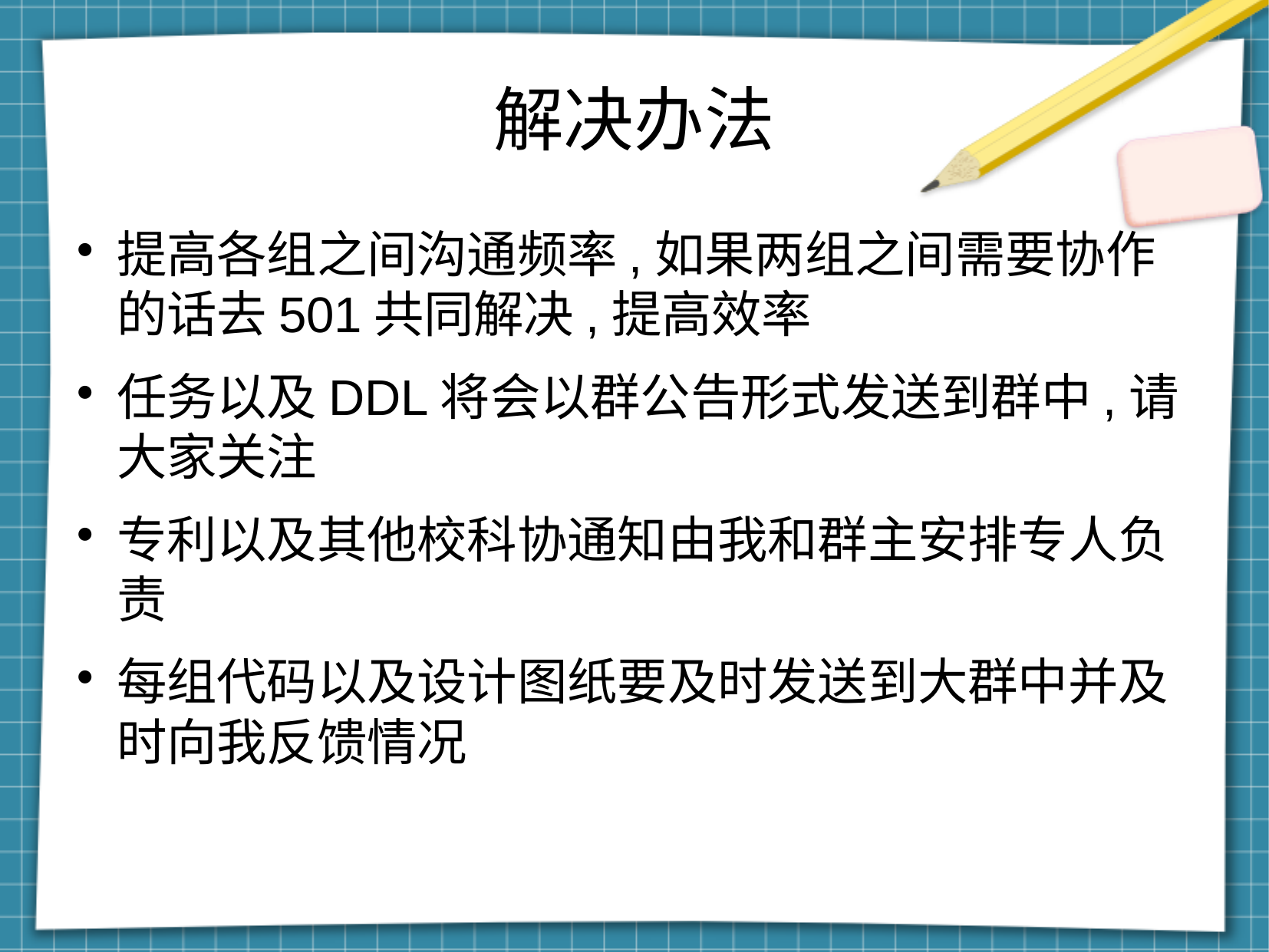

解决办法
提高各组之间沟通频率,如果两组之间需要协作的话去501共同解决,提高效率
任务以及DDL将会以群公告形式发送到群中,请大家关注
专利以及其他校科协通知由我和群主安排专人负责
每组代码以及设计图纸要及时发送到大群中并及时向我反馈情况